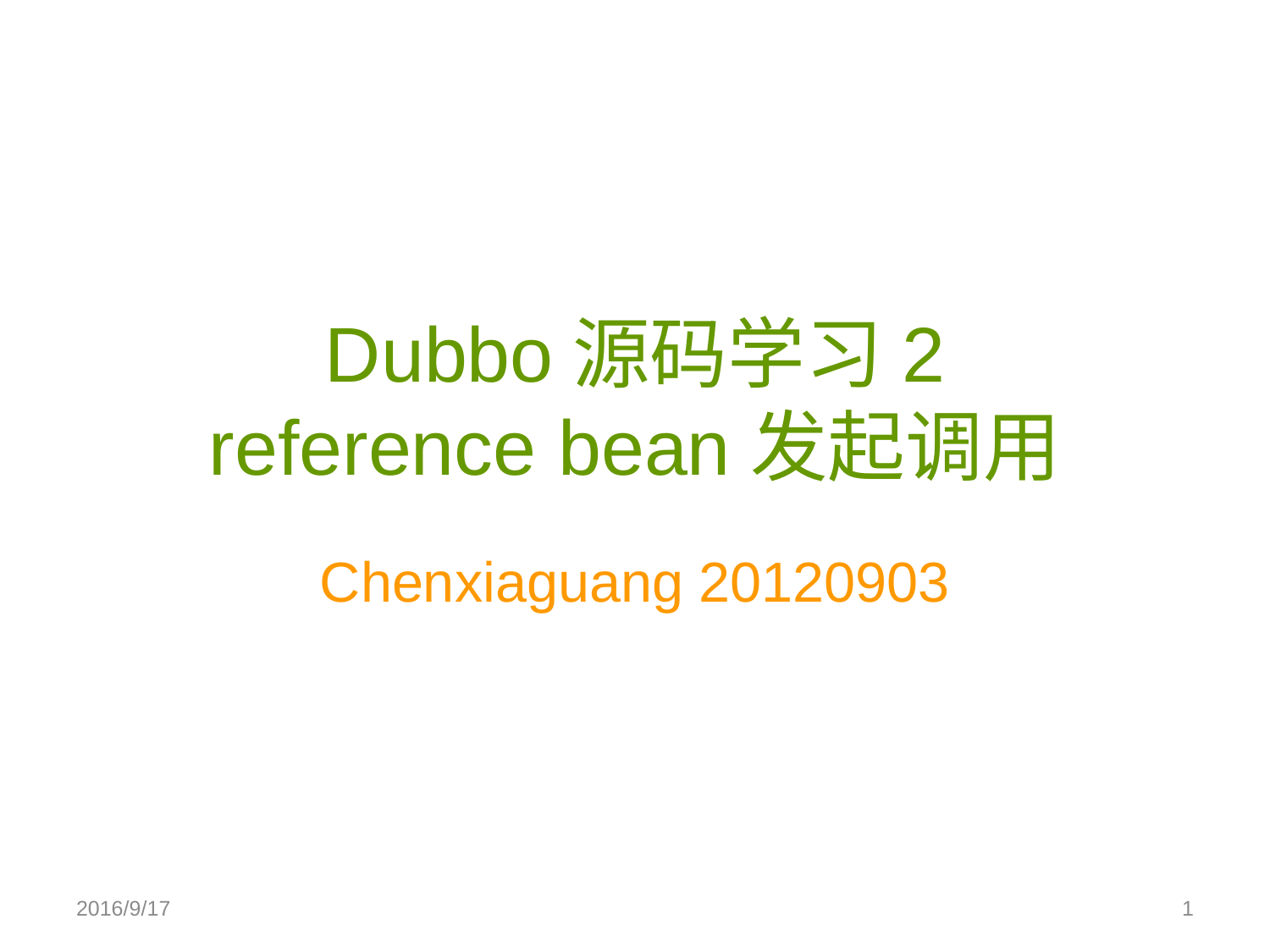

# Dubbo源码学习2 reference bean发起调用
Chenxiaguang 20120903
2016/9/17
1